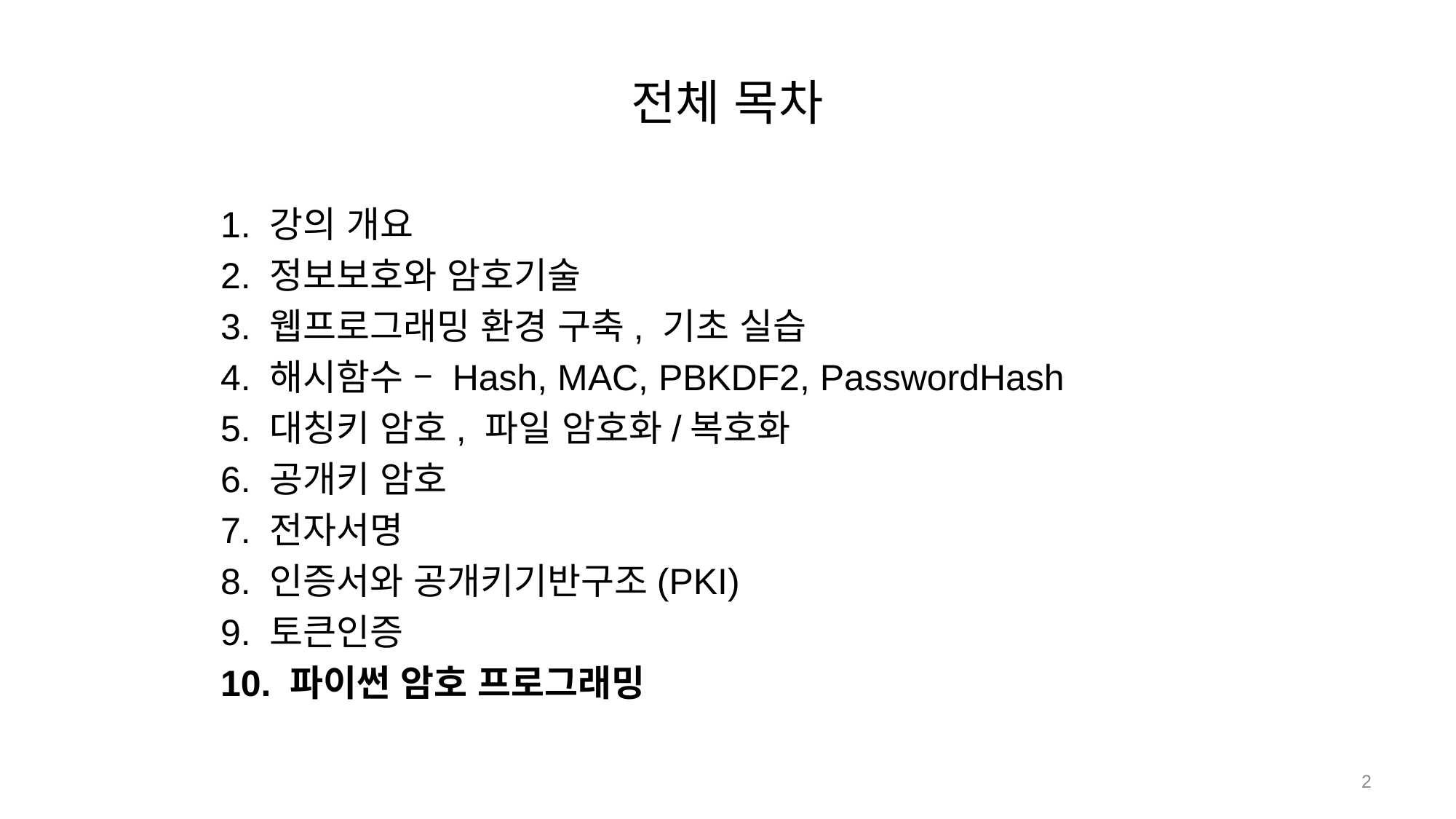

# 전체 목차
1. 강의 개요
2. 정보보호와 암호기술
3. 웹프로그래밍 환경 구축, 기초 실습
4. 해시함수 – Hash, MAC, PBKDF2, PasswordHash
5. 대칭키 암호, 파일 암호화/복호화
6. 공개키 암호
7. 전자서명
8. 인증서와 공개키기반구조(PKI)
9. 토큰인증
10. 파이썬 암호 프로그래밍
2